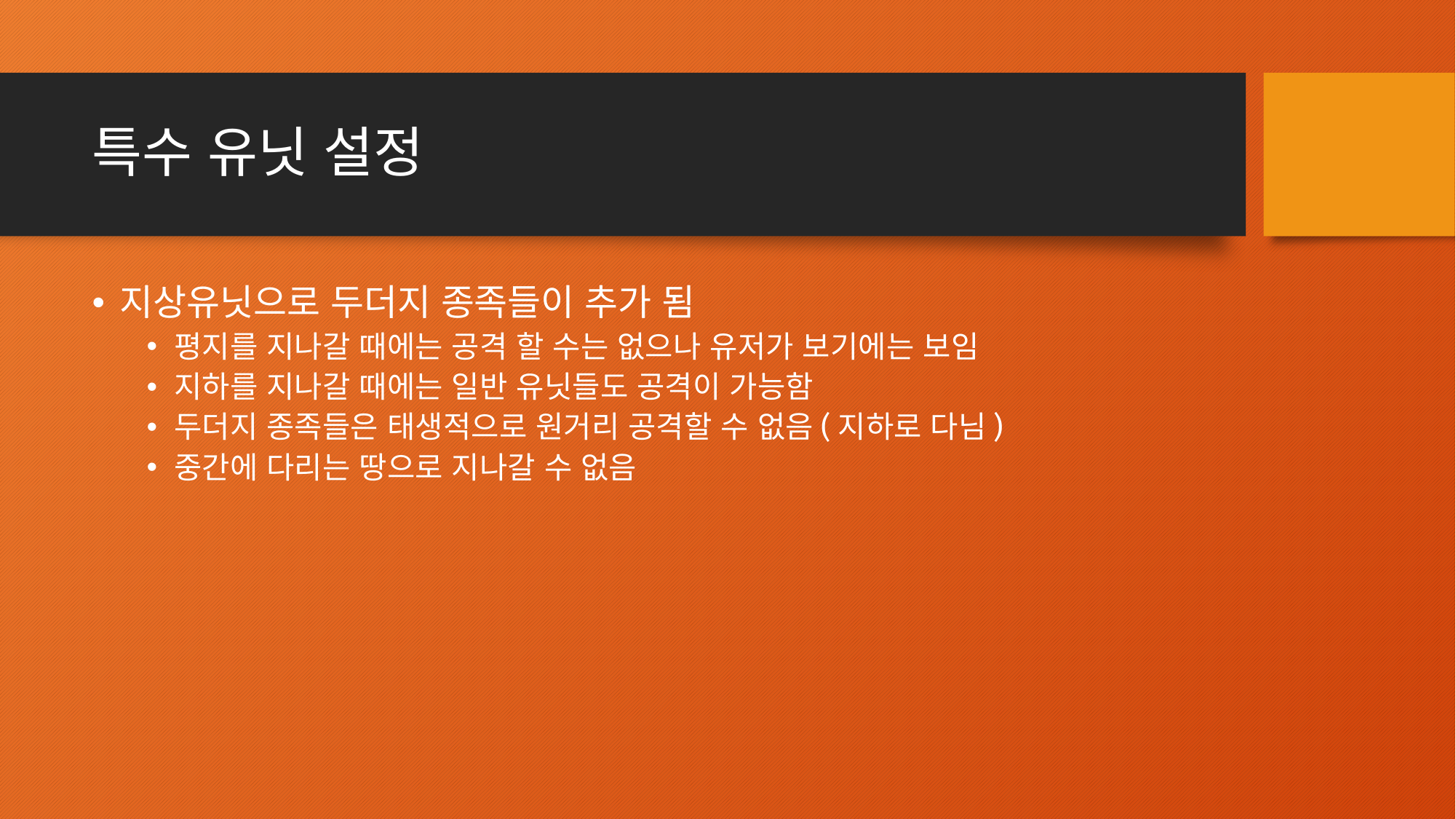

# 특수 유닛 설정
지상유닛으로 두더지 종족들이 추가 됨
평지를 지나갈 때에는 공격 할 수는 없으나 유저가 보기에는 보임
지하를 지나갈 때에는 일반 유닛들도 공격이 가능함
두더지 종족들은 태생적으로 원거리 공격할 수 없음(지하로 다님)
중간에 다리는 땅으로 지나갈 수 없음